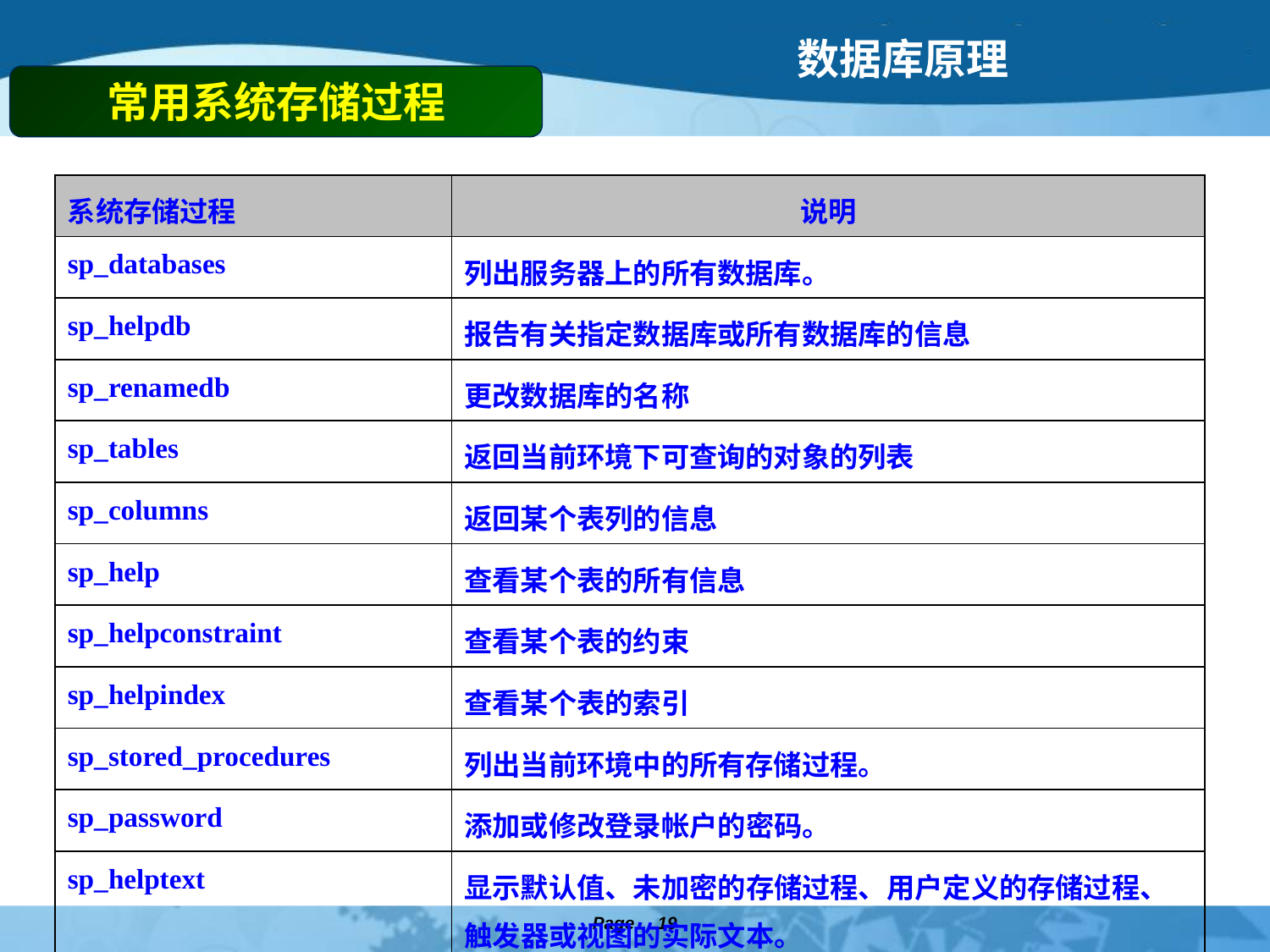

常用系统存储过程

| 系统存储过程 | 说明 |
| --- | --- |
| sp\_databases | 列出服务器上的所有数据库。 |
| sp\_helpdb | 报告有关指定数据库或所有数据库的信息 |
| sp\_renamedb | 更改数据库的名称 |
| sp\_tables | 返回当前环境下可查询的对象的列表 |
| sp\_columns | 返回某个表列的信息 |
| sp\_help | 查看某个表的所有信息 |
| sp\_helpconstraint | 查看某个表的约束 |
| sp\_helpindex | 查看某个表的索引 |
| sp\_stored\_procedures | 列出当前环境中的所有存储过程。 |
| sp\_password | 添加或修改登录帐户的密码。 |
| sp\_helptext | 显示默认值、未加密的存储过程、用户定义的存储过程、触发器或视图的实际文本。 |